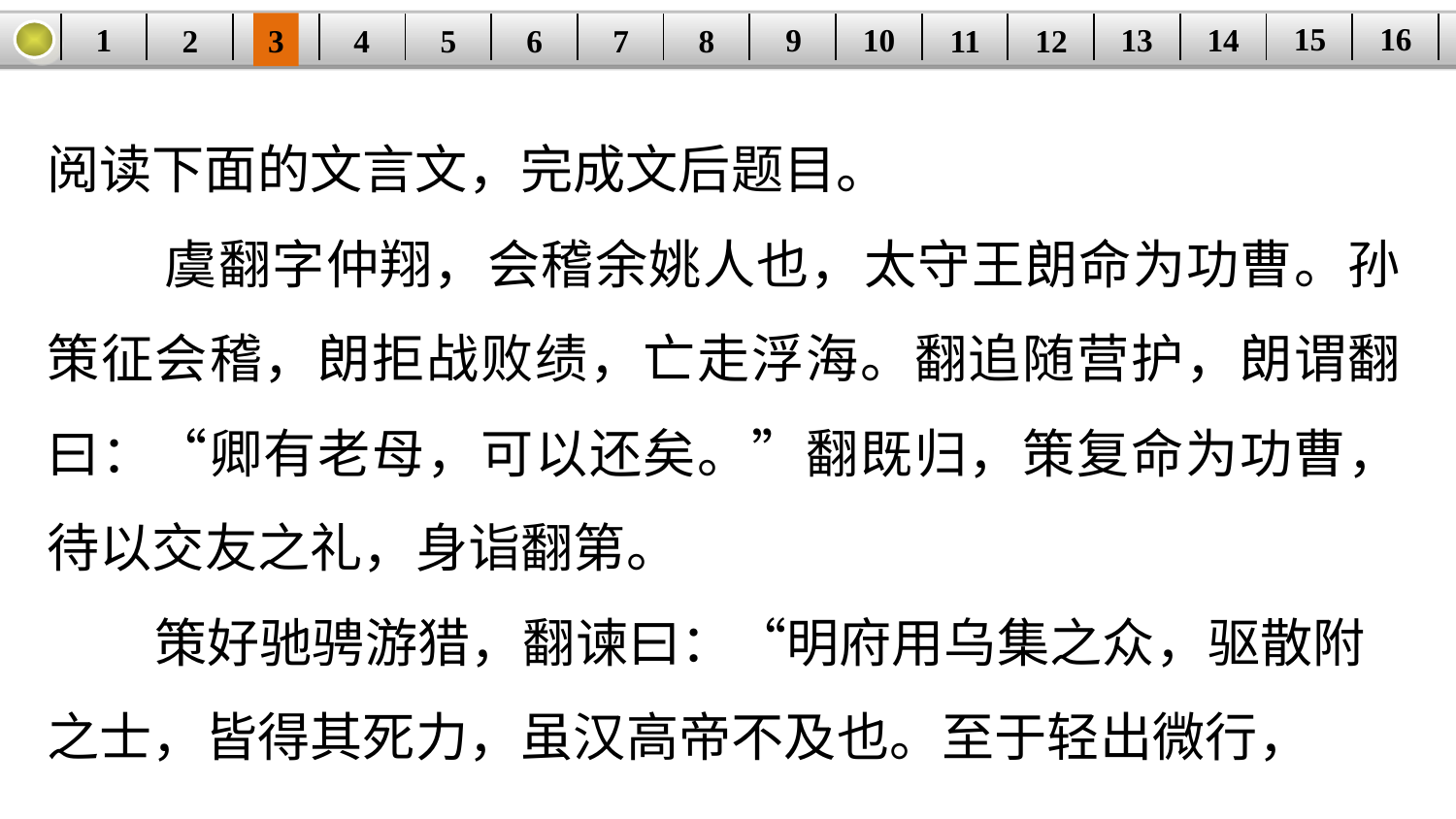

16

15
14
9
10
1
13
3
4
5
6
8
11
2
12
|  |  |  |  |  |  |  |  |  |  |  |  |  |  |  |  |
| --- | --- | --- | --- | --- | --- | --- | --- | --- | --- | --- | --- | --- | --- | --- | --- |
7

阅读下面的文言文，完成文后题目。
        虞翻字仲翔，会稽余姚人也，太守王朗命为功曹。孙策征会稽，朗拒战败绩，亡走浮海。翻追随营护，朗谓翻曰：“卿有老母，可以还矣。”翻既归，策复命为功曹，待以交友之礼，身诣翻第。
        策好驰骋游猎，翻谏曰：“明府用乌集之众，驱散附之士，皆得其死力，虽汉高帝不及也。至于轻出微行，